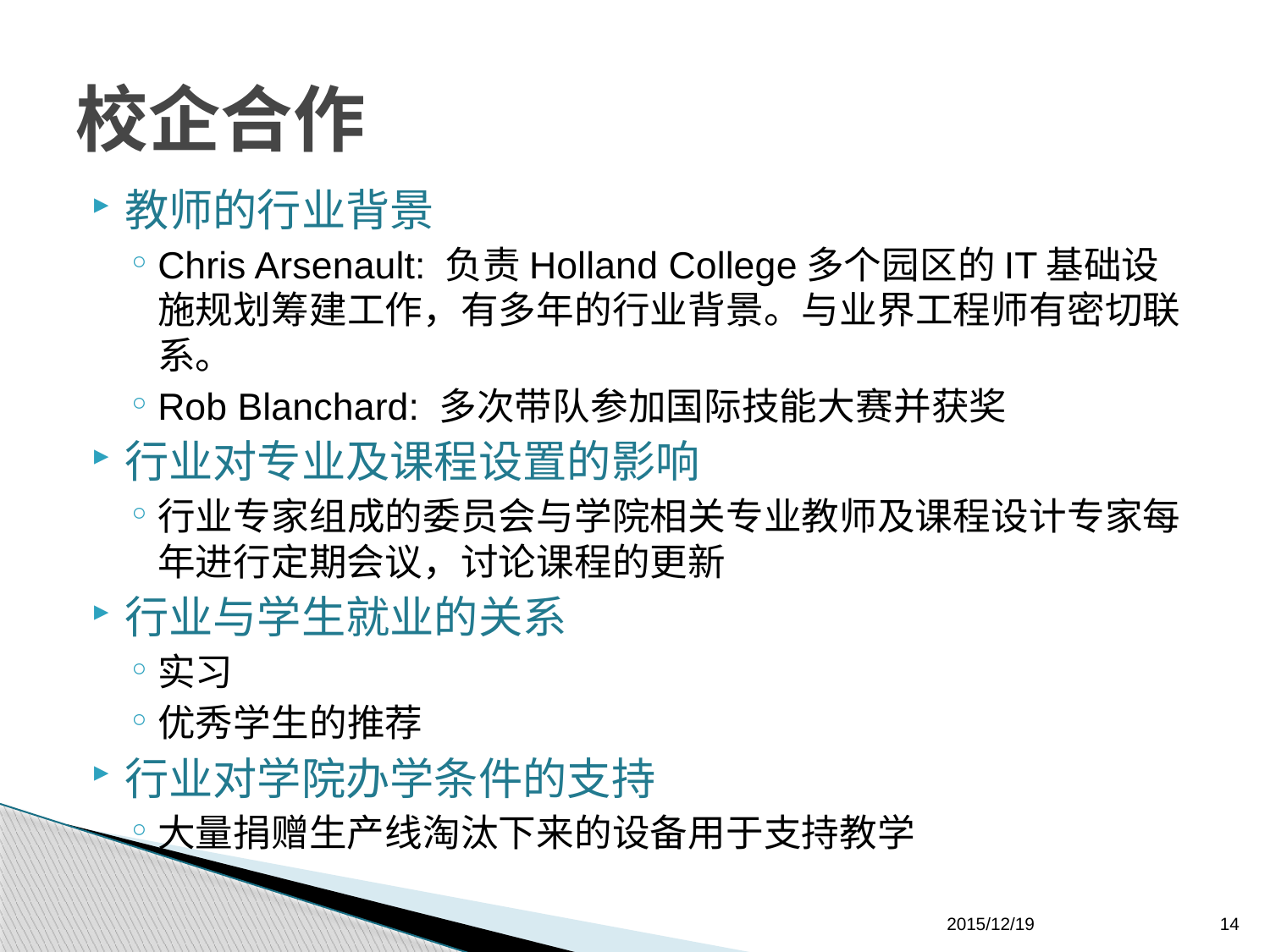

# 校企合作
教师的行业背景
Chris Arsenault: 负责Holland College多个园区的IT基础设施规划筹建工作，有多年的行业背景。与业界工程师有密切联系。
Rob Blanchard: 多次带队参加国际技能大赛并获奖
行业对专业及课程设置的影响
行业专家组成的委员会与学院相关专业教师及课程设计专家每年进行定期会议，讨论课程的更新
行业与学生就业的关系
实习
优秀学生的推荐
行业对学院办学条件的支持
大量捐赠生产线淘汰下来的设备用于支持教学

2015/12/19
14